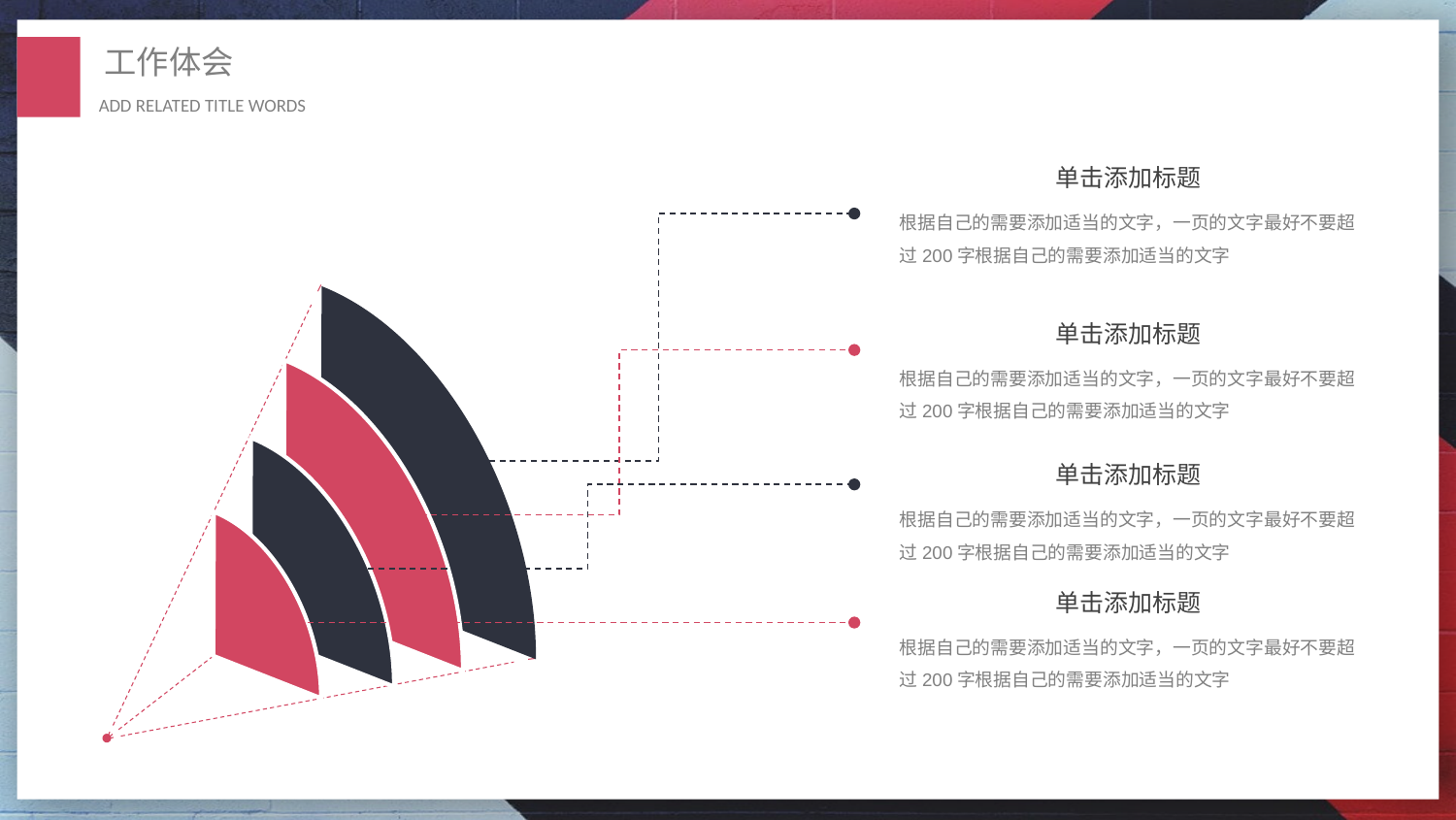

单击添加标题
根据自己的需要添加适当的文字，一页的文字最好不要超过200字根据自己的需要添加适当的文字

单击添加标题
根据自己的需要添加适当的文字，一页的文字最好不要超过200字根据自己的需要添加适当的文字

单击添加标题
根据自己的需要添加适当的文字，一页的文字最好不要超过200字根据自己的需要添加适当的文字

单击添加标题
根据自己的需要添加适当的文字，一页的文字最好不要超过200字根据自己的需要添加适当的文字